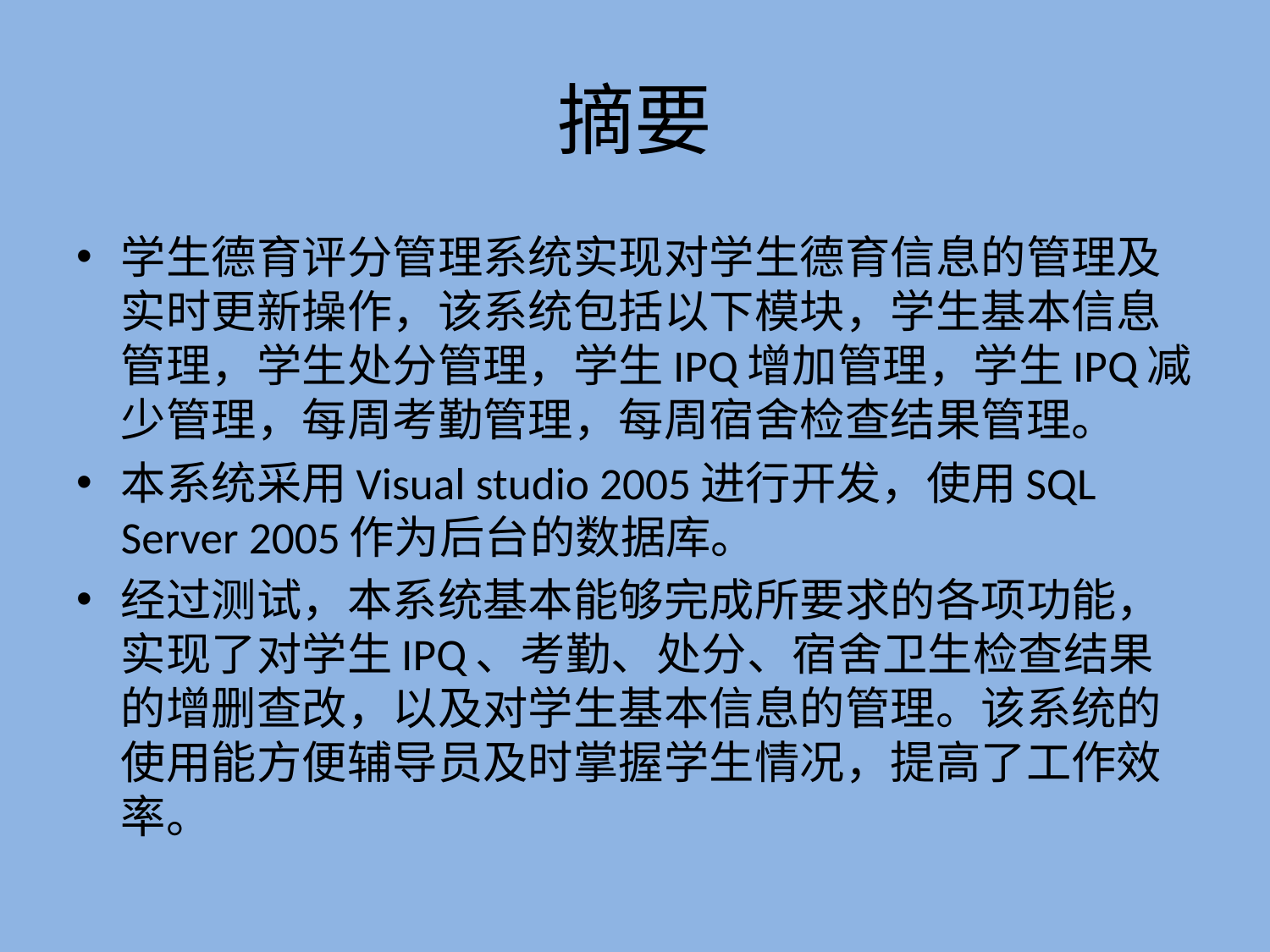

# 摘要
学生德育评分管理系统实现对学生德育信息的管理及实时更新操作，该系统包括以下模块，学生基本信息管理，学生处分管理，学生IPQ增加管理，学生IPQ减少管理，每周考勤管理，每周宿舍检查结果管理。
本系统采用Visual studio 2005进行开发，使用SQL Server 2005作为后台的数据库。
经过测试，本系统基本能够完成所要求的各项功能，实现了对学生IPQ、考勤、处分、宿舍卫生检查结果的增删查改，以及对学生基本信息的管理。该系统的使用能方便辅导员及时掌握学生情况，提高了工作效率。